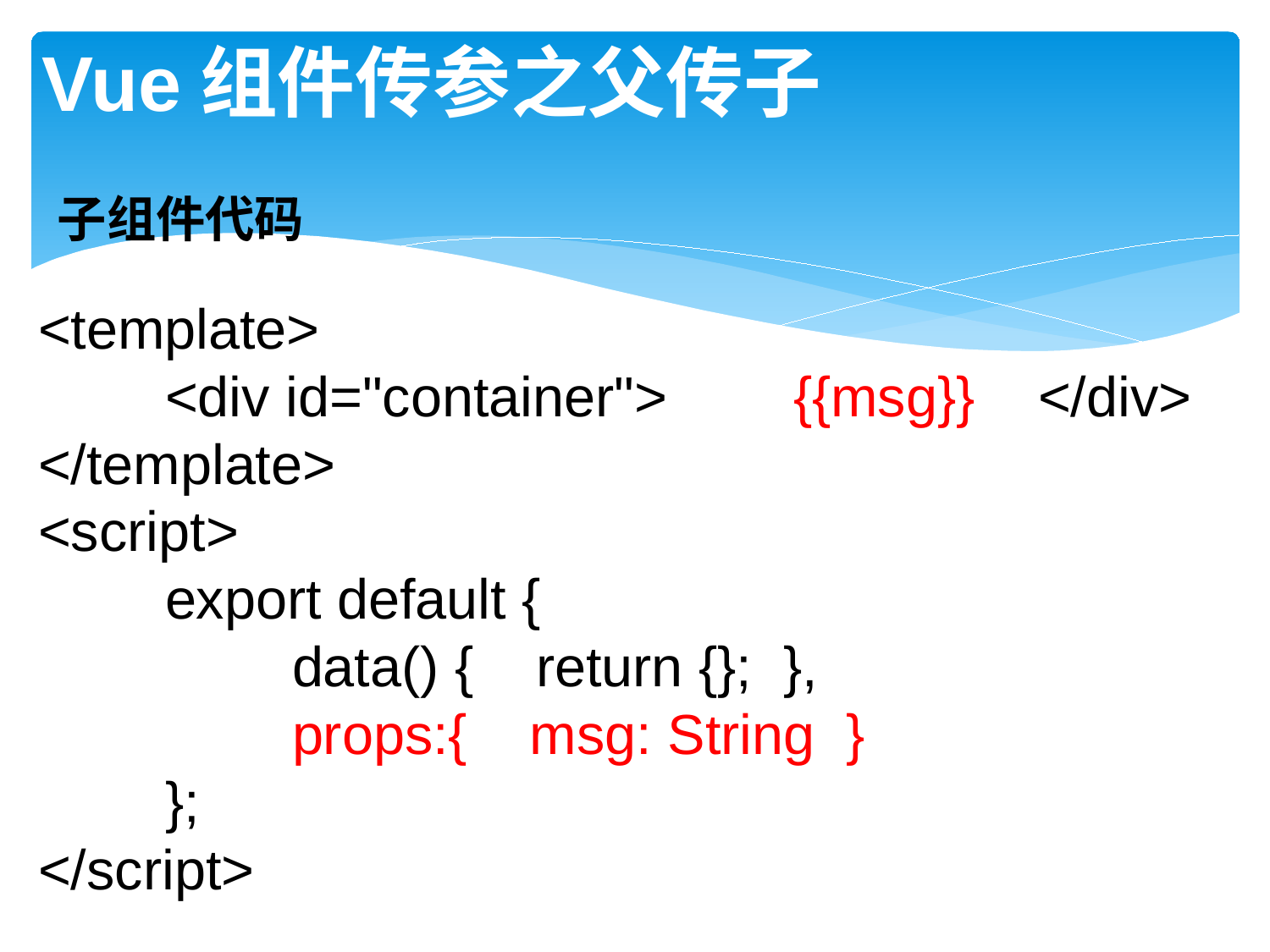

# Vue组件传参之父传子
子组件代码
<template>
	<div id="container">        {{msg}}    </div>
</template>
<script>
	export default {
 		data() {    return {};  },
 		props:{    msg: String  }
	};
</script>